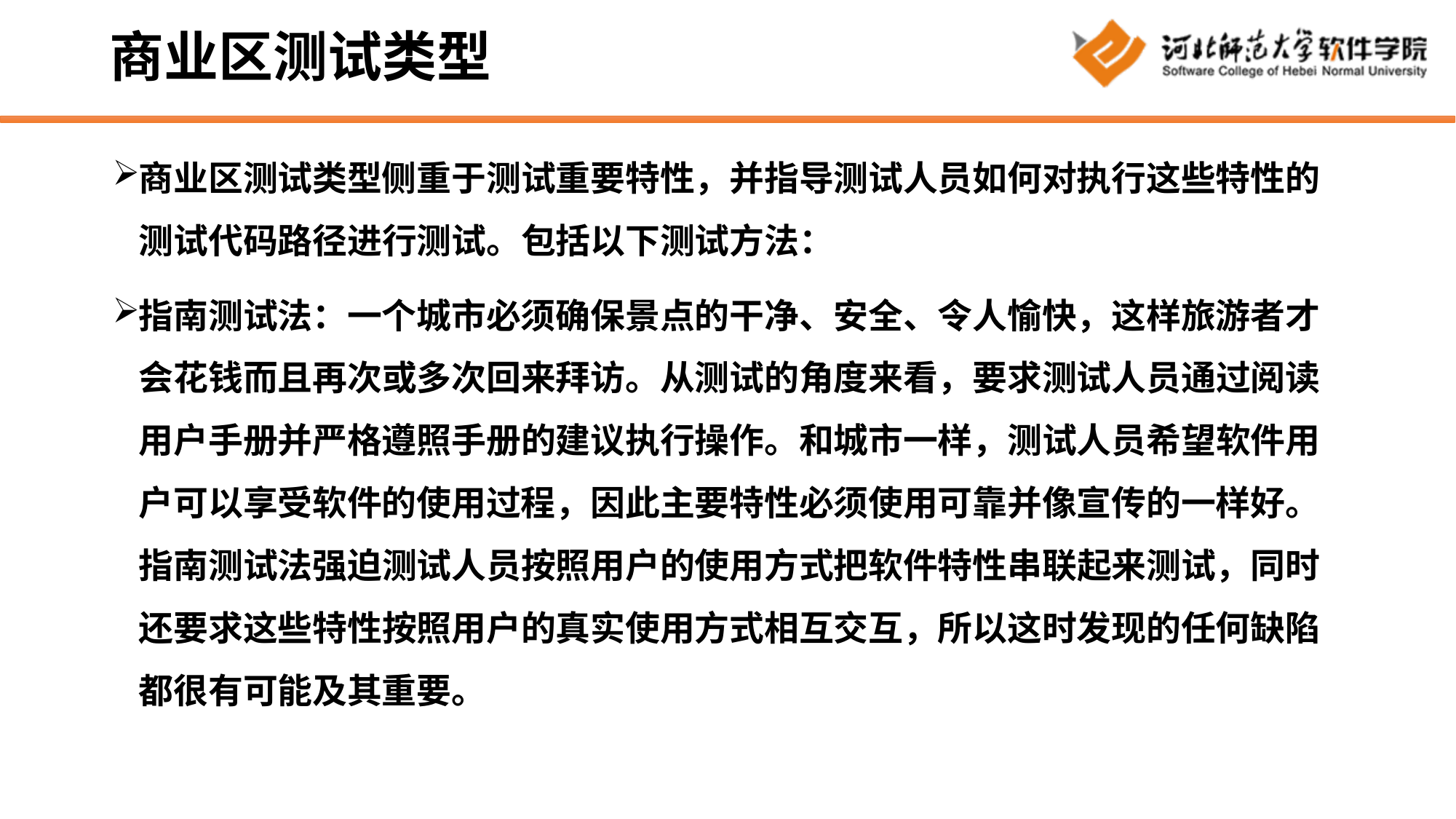

# 商业区测试类型
商业区测试类型侧重于测试重要特性，并指导测试人员如何对执行这些特性的测试代码路径进行测试。包括以下测试方法：
指南测试法：一个城市必须确保景点的干净、安全、令人愉快，这样旅游者才会花钱而且再次或多次回来拜访。从测试的角度来看，要求测试人员通过阅读用户手册并严格遵照手册的建议执行操作。和城市一样，测试人员希望软件用户可以享受软件的使用过程，因此主要特性必须使用可靠并像宣传的一样好。指南测试法强迫测试人员按照用户的使用方式把软件特性串联起来测试，同时还要求这些特性按照用户的真实使用方式相互交互，所以这时发现的任何缺陷都很有可能及其重要。